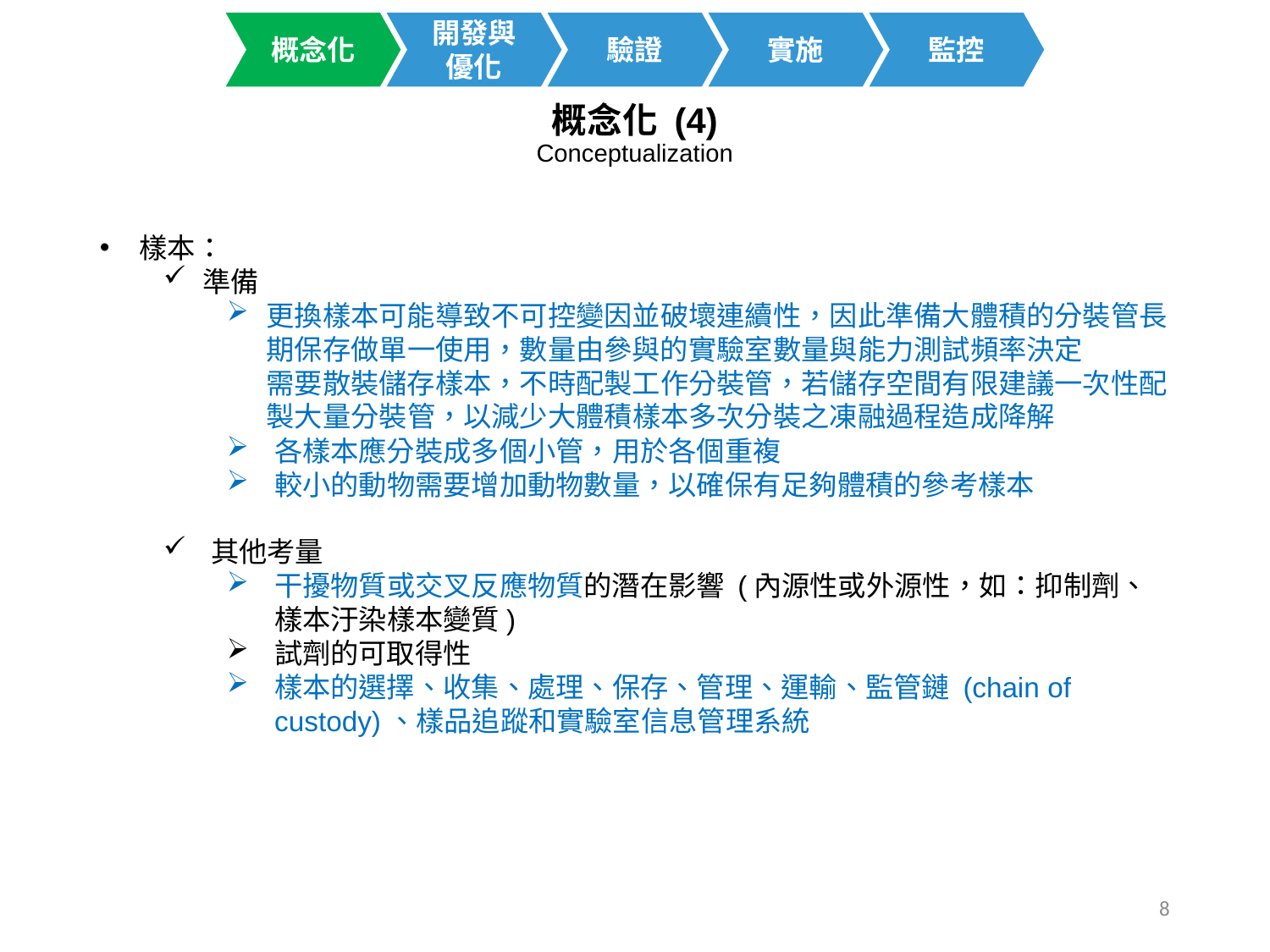

開發與
優化

概念化
驗證
實施
監控
概念化 (4)
Conceptualization
樣本：
準備
更換樣本可能導致不可控變因並破壞連續性，因此準備大體積的分裝管長期保存做單一使用，數量由參與的實驗室數量與能力測試頻率決定
需要散裝儲存樣本，不時配製工作分裝管，若儲存空間有限建議一次性配製大量分裝管，以減少大體積樣本多次分裝之凍融過程造成降解
各樣本應分裝成多個小管，用於各個重複
較小的動物需要增加動物數量，以確保有足夠體積的參考樣本

其他考量
干擾物質或交叉反應物質的潛在影響 (內源性或外源性，如：抑制劑、樣本汙染樣本變質)
試劑的可取得性
樣本的選擇、收集、處理、保存、管理、運輸、監管鏈 (chain of custody)、樣品追蹤和實驗室信息管理系統
8